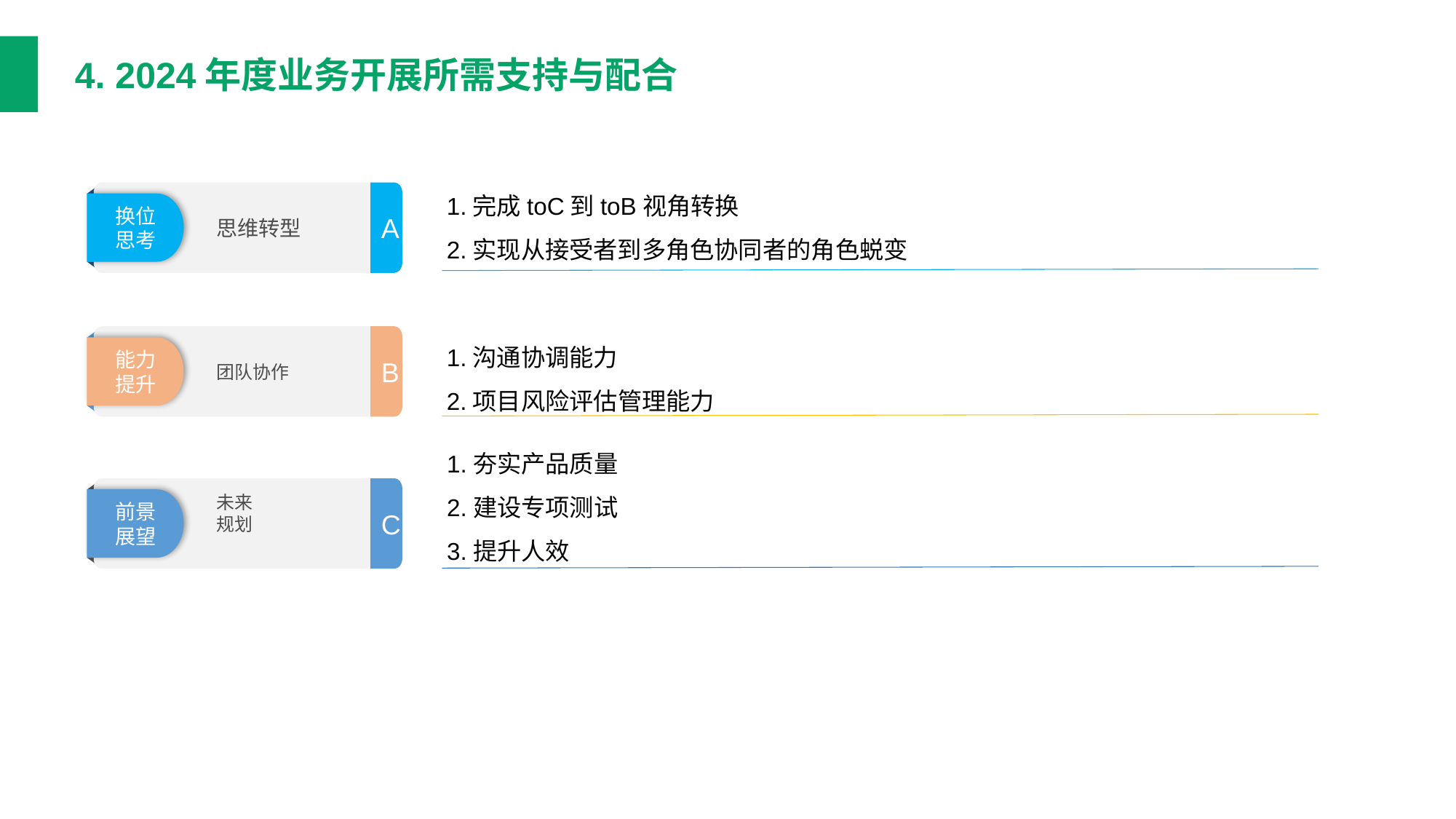

4. 2024年度业务开展所需支持与配合
1.完成toC到toB视角转换
2.实现从接受者到多角色协同者的角色蜕变
思维转型
A
换位
思考

1.沟通协调能力
2.项目风险评估管理能力
团队协作
B
能力
提升

1.夯实产品质量
2.建设专项测试
3.提升人效
未来
规划

C
前景
展望